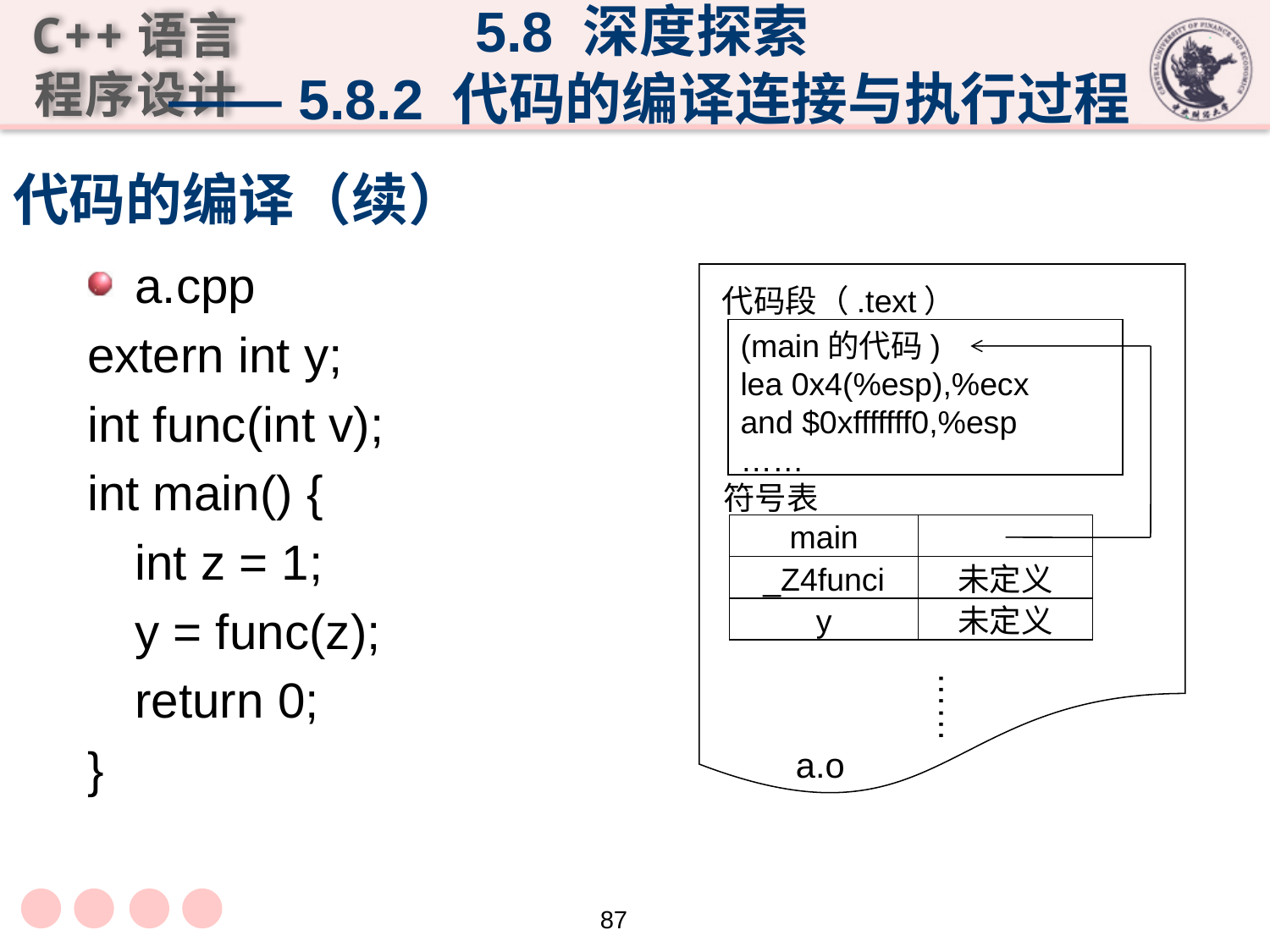

5.8 深度探索
 —— 5.8.2 代码的编译连接与执行过程
# 代码的编译（续）
a.cpp
extern int y;
int func(int v);
int main() {
	int z = 1;
	y = func(z);
	return 0;
}

代码段（.text）
(main的代码)
lea 0x4(%esp),%ecx
and $0xfffffff0,%esp
……
符号表
main

_Z4funci
未定义
y
未定义
……
a.o
87